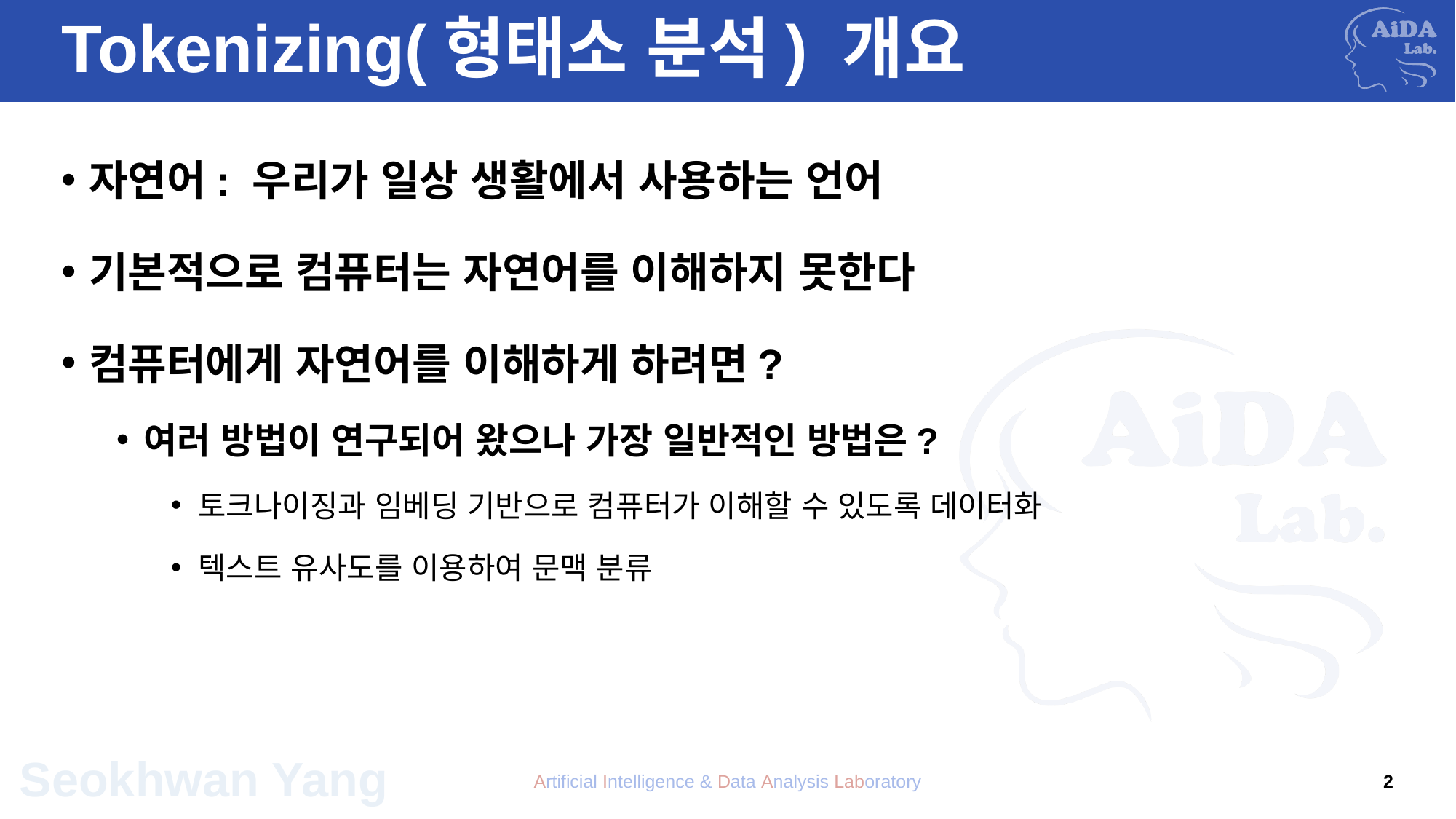

# Tokenizing(형태소 분석) 개요
자연어: 우리가 일상 생활에서 사용하는 언어
기본적으로 컴퓨터는 자연어를 이해하지 못한다
컴퓨터에게 자연어를 이해하게 하려면?
여러 방법이 연구되어 왔으나 가장 일반적인 방법은?
토크나이징과 임베딩 기반으로 컴퓨터가 이해할 수 있도록 데이터화
텍스트 유사도를 이용하여 문맥 분류
Artificial Intelligence & Data Analysis Laboratory
2